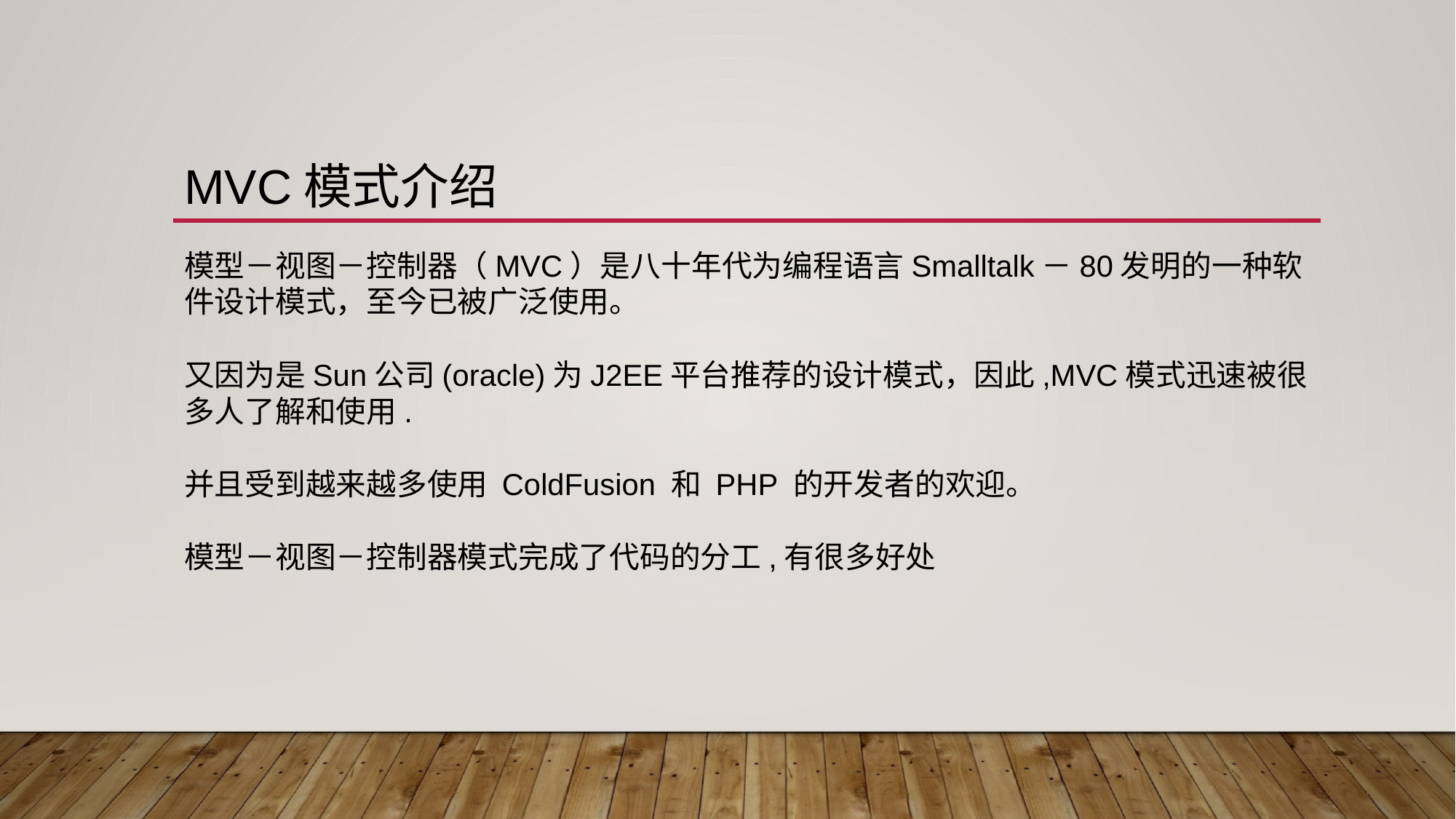

# Mvc模式介绍
模型－视图－控制器（MVC）是八十年代为编程语言Smalltalk－80发明的一种软件设计模式，至今已被广泛使用。

又因为是Sun公司(oracle)为J2EE平台推荐的设计模式，因此,MVC模式迅速被很多人了解和使用.

并且受到越来越多使用 ColdFusion 和 PHP 的开发者的欢迎。

模型－视图－控制器模式完成了代码的分工,有很多好处